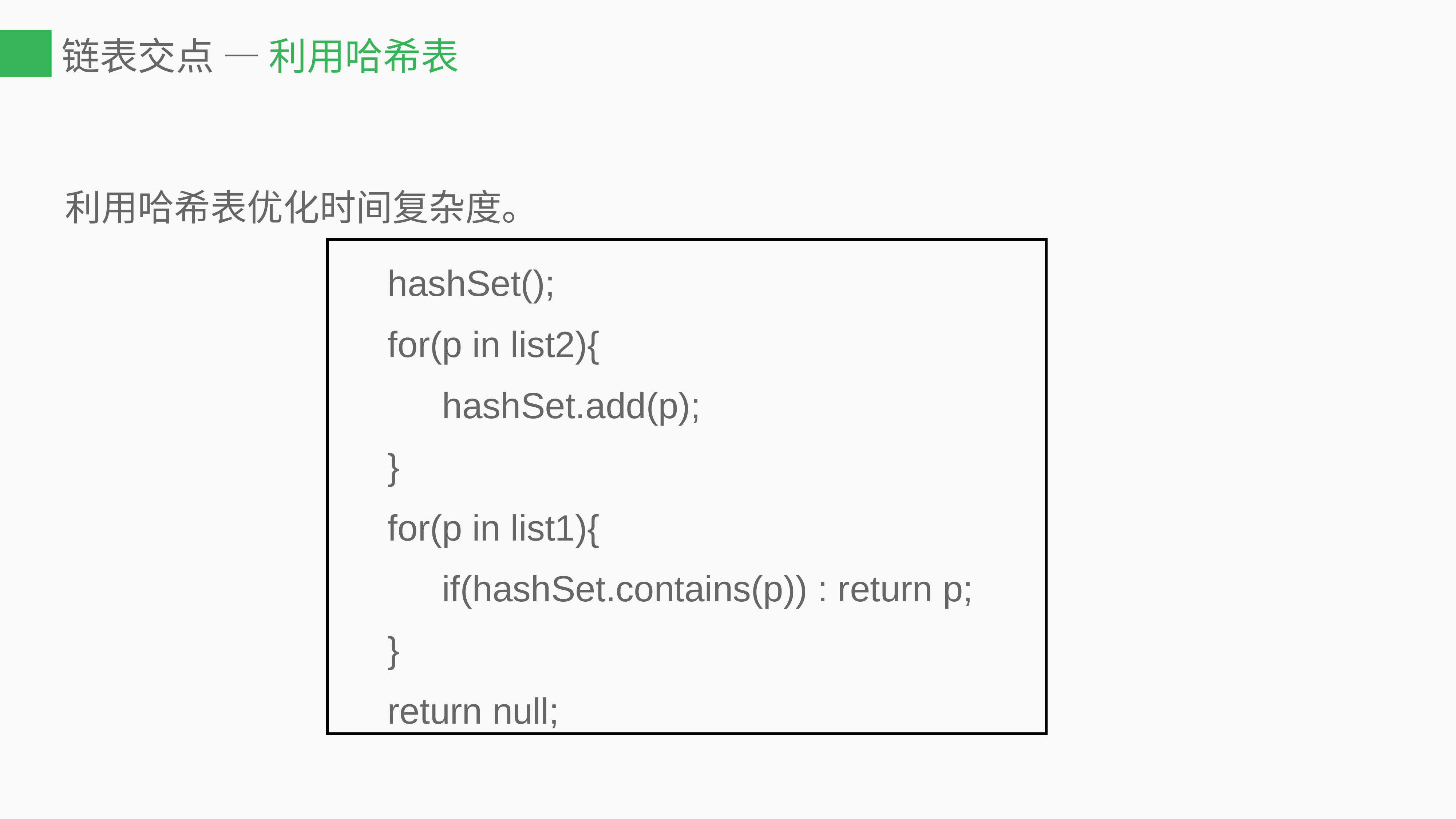

# 链表交点 — 利用哈希表
利用哈希表优化时间复杂度。
	hashSet();
	for(p in list2){
		hashSet.add(p);
	}
	for(p in list1){
		if(hashSet.contains(p)) : return p;
	}
	return null;